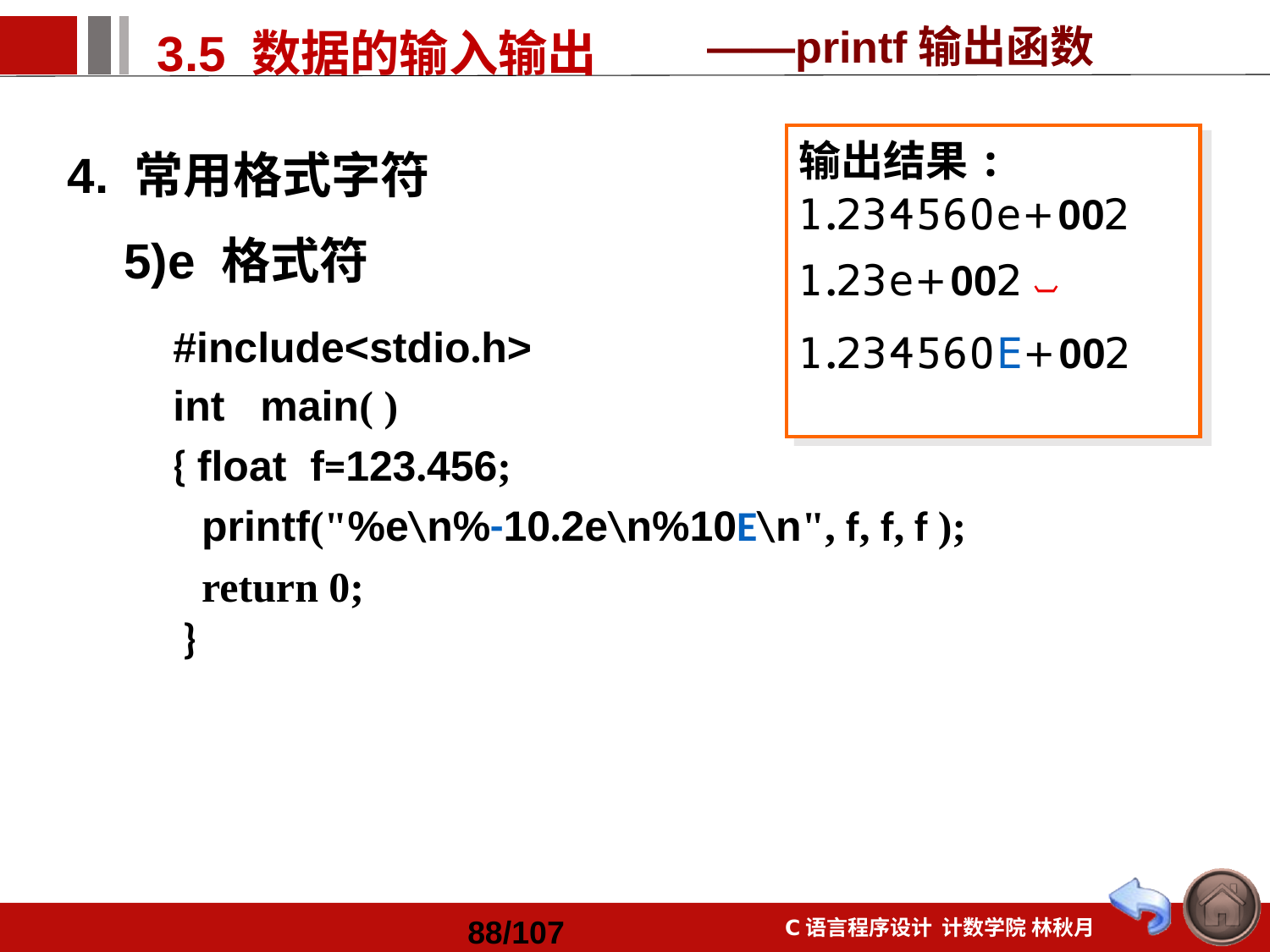

——printf输出函数
4. 常用格式字符
输出结果:
1.234560e+002
1.23e+002︺
1.234560E+002
5)e 格式符
  #include<stdio.h>
  int   main( )
  { float  f=123.456;
     printf("%e\n%-10.2e\n%10E\n", f, f, f );
	return 0;
   }